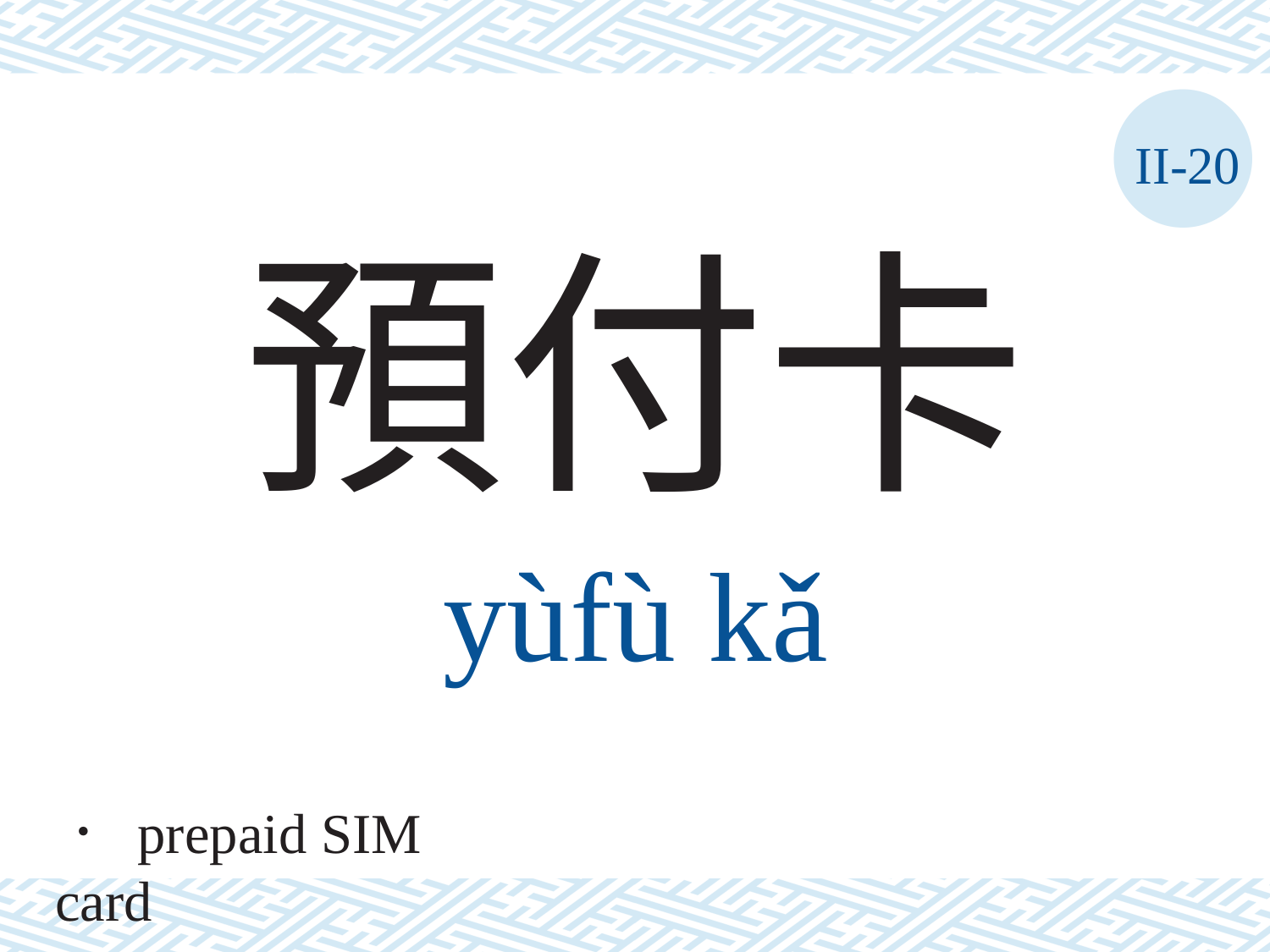

II-20
預付卡
yùfù	kǎ
． prepaid SIM card